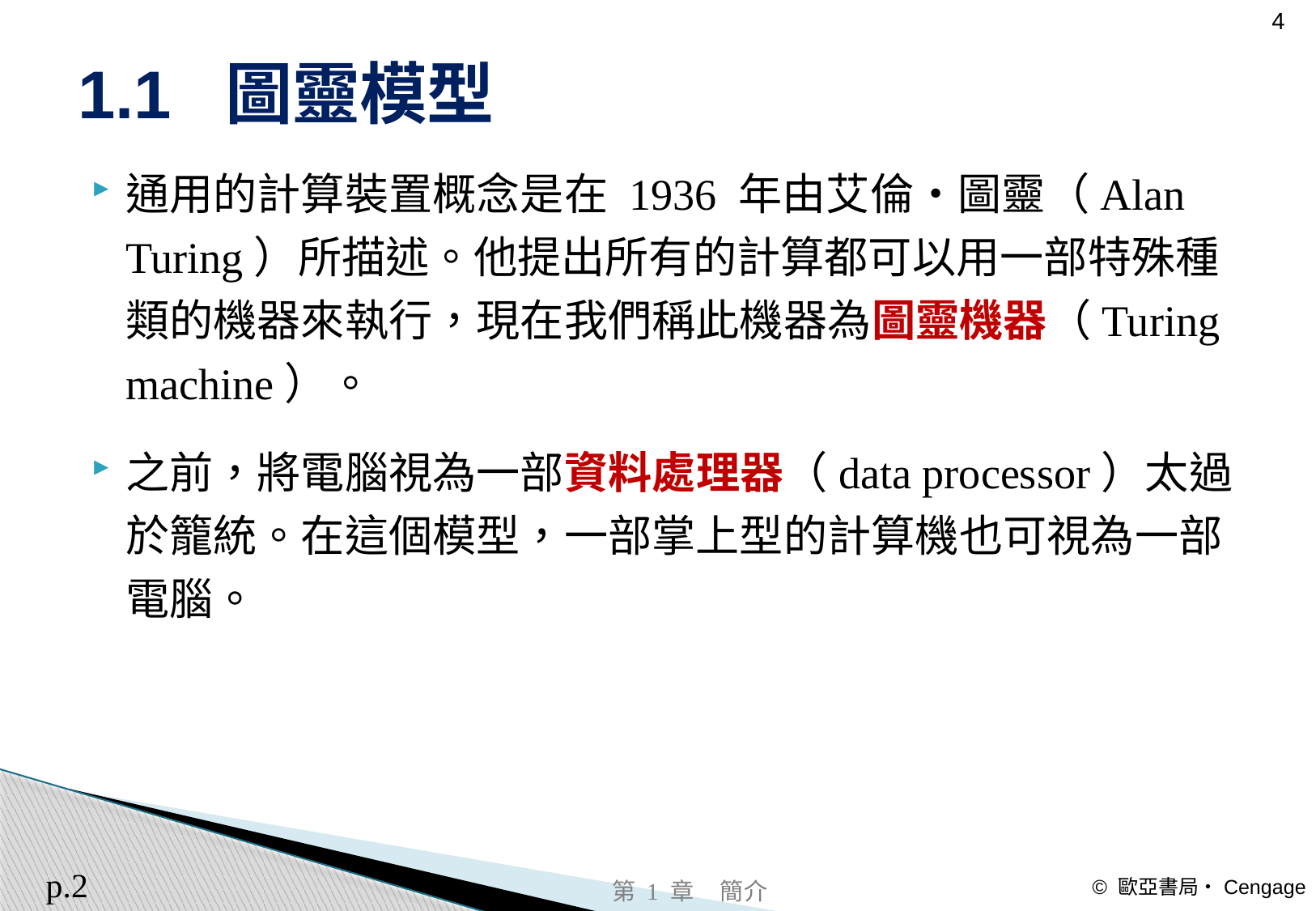

# 1.1  圖靈模型
通用的計算裝置概念是在 1936 年由艾倫‧圖靈（Alan Turing）所描述。他提出所有的計算都可以用一部特殊種類的機器來執行，現在我們稱此機器為圖靈機器（Turing machine）。
之前，將電腦視為一部資料處理器（data processor）太過於籠統。在這個模型，一部掌上型的計算機也可視為一部電腦。
    p.2